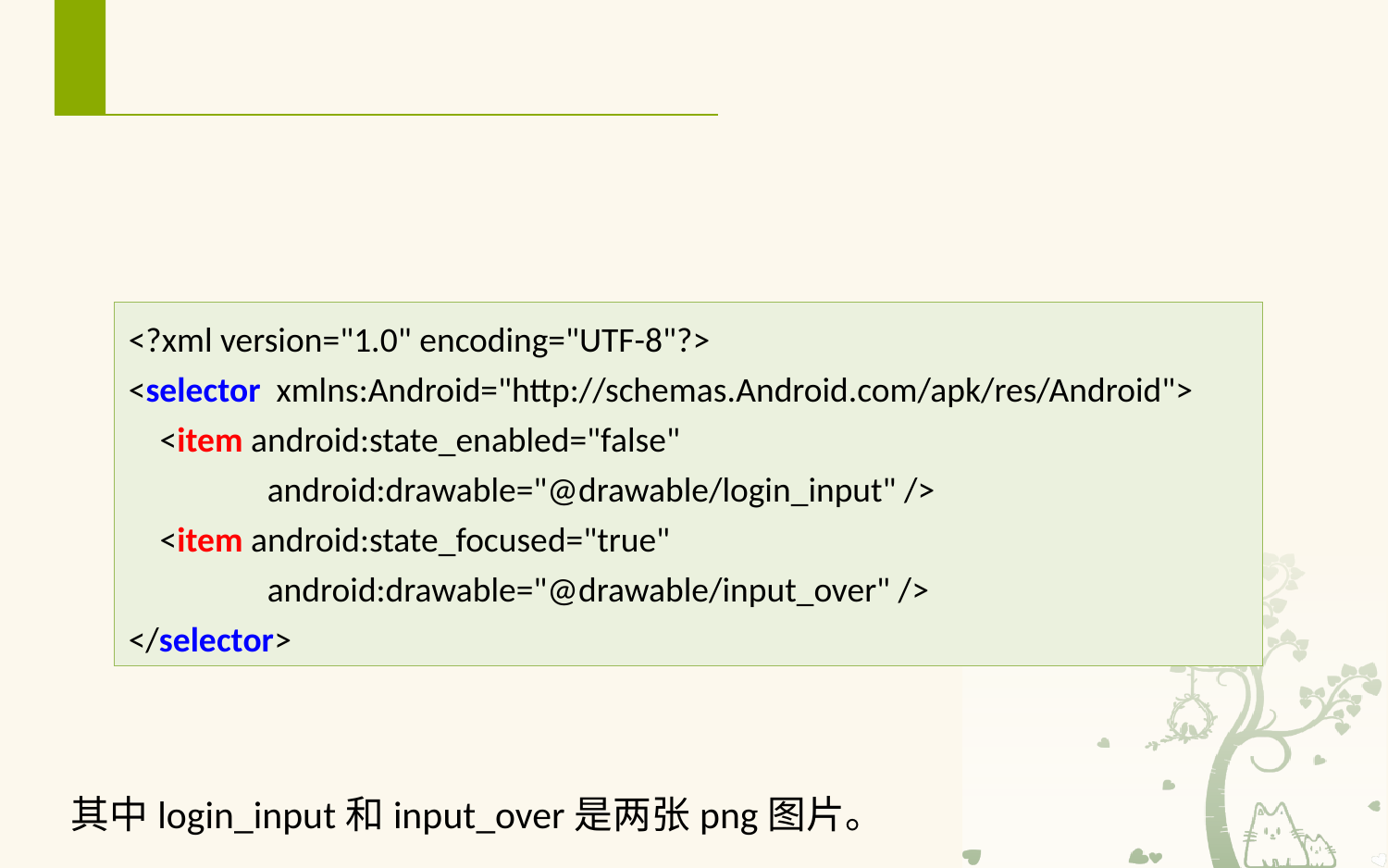

# 登录布局和背景优化
（5）EditText背景
首先修改用户名和密码EditText的android:background=“@drawable/edit_login”，然后在drawable下新建资源文件edit_login.xml。
<?xml version="1.0" encoding="UTF-8"?>
<selector  xmlns:Android="http://schemas.Android.com/apk/res/Android">
    <item android:state_enabled="false" android:drawable="@drawable/login_input" />
    <item android:state_focused="true" android:drawable="@drawable/input_over" />
</selector>
其中login_input和input_over是两张png图片。